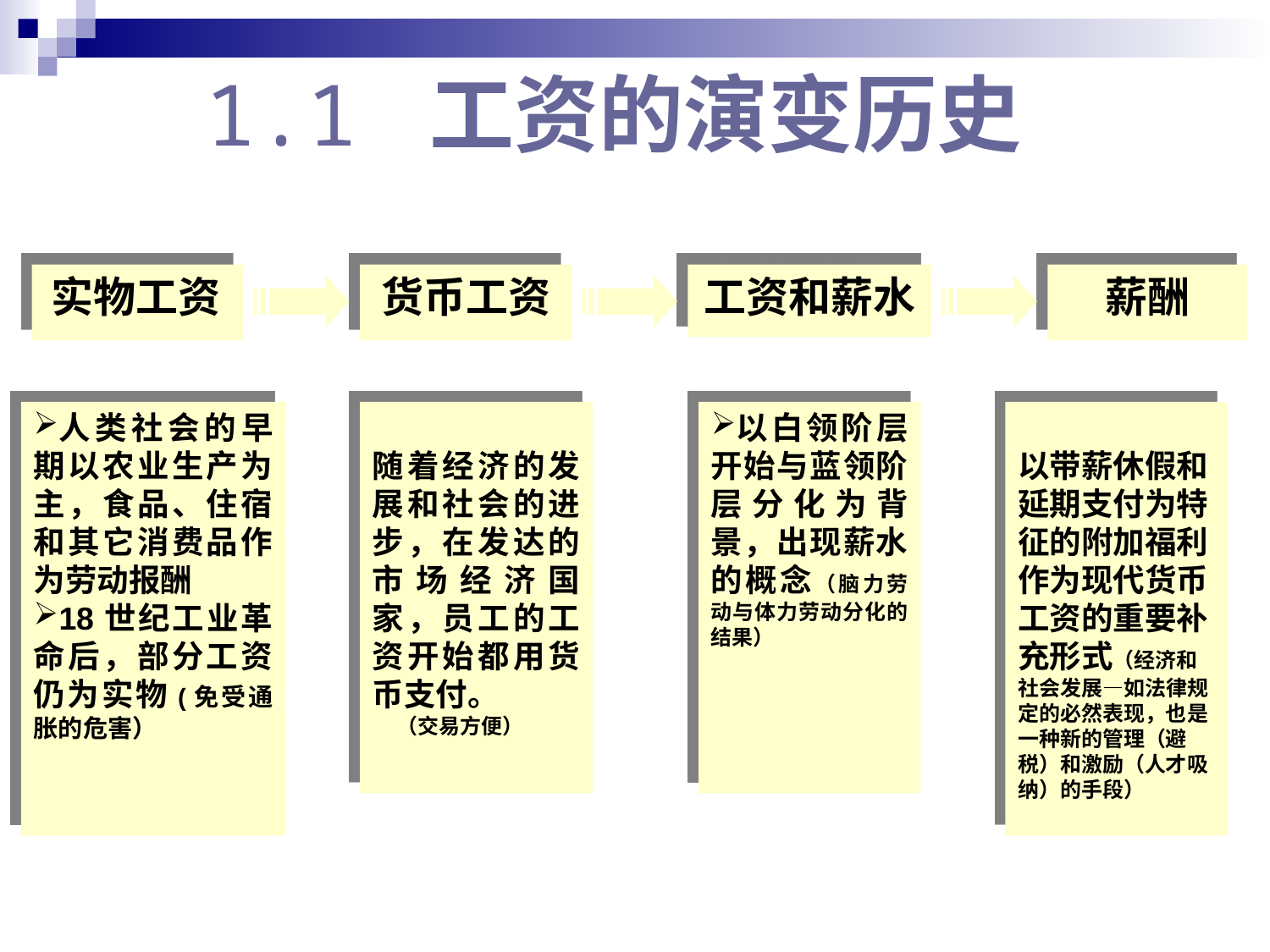

1.1 工资的演变历史
实物工资
货币工资
工资和薪水
薪酬

人类社会的早期以农业生产为主，食品、住宿和其它消费品作为劳动报酬
18世纪工业革命后，部分工资仍为实物(免受通胀的危害）

随着经济的发展和社会的进步，在发达的市场经济国家，员工的工资开始都用货币支付。
    （交易方便）
以白领阶层开始与蓝领阶层分化为背景，出现薪水的概念（脑力劳动与体力劳动分化的结果）

以带薪休假和延期支付为特征的附加福利作为现代货币工资的重要补充形式（经济和社会发展—如法律规定的必然表现，也是一种新的管理（避税）和激励（人才吸纳）的手段）
11